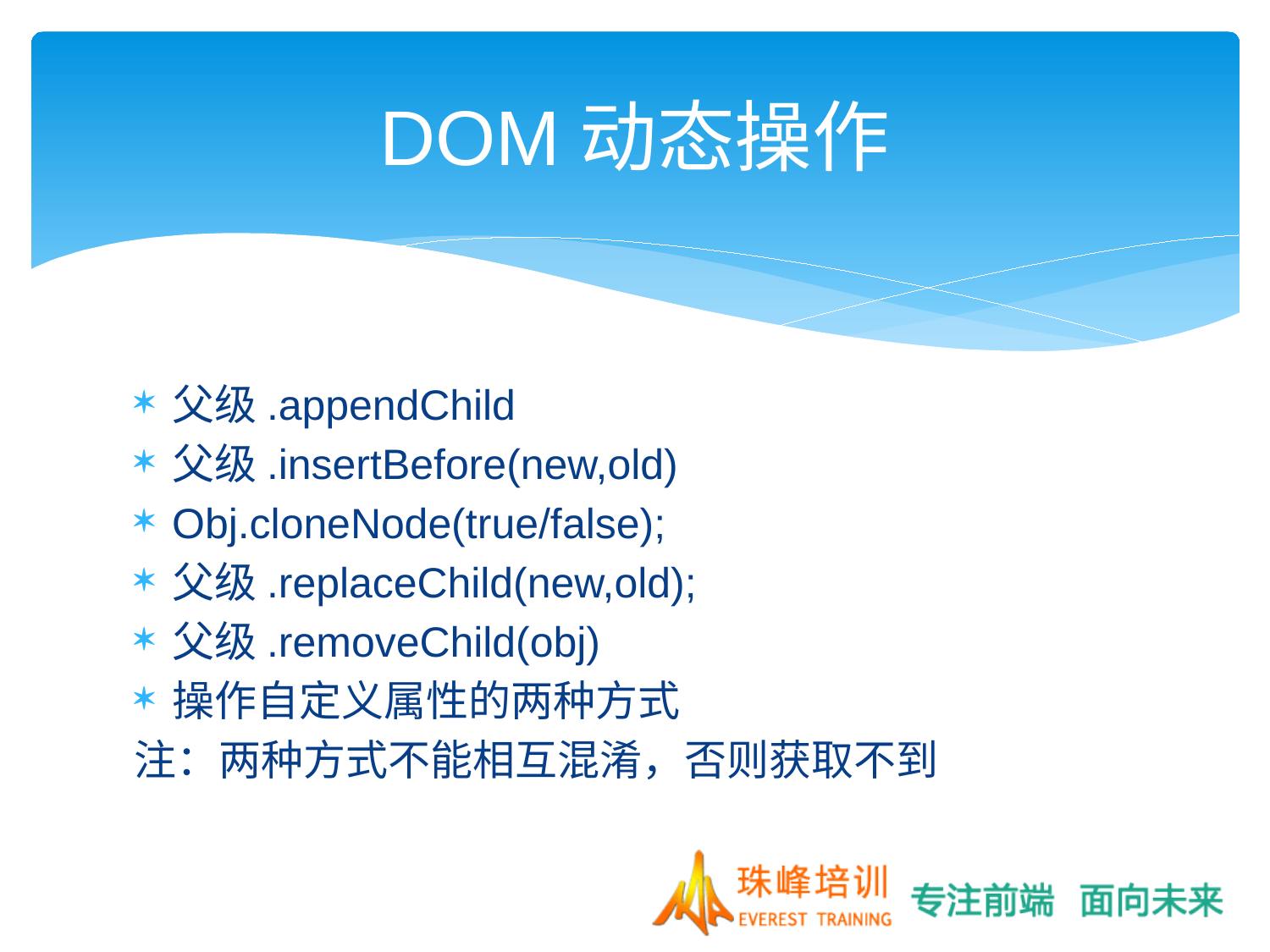

# DOM动态操作
父级.appendChild
父级.insertBefore(new,old)
Obj.cloneNode(true/false);
父级.replaceChild(new,old);
父级.removeChild(obj)
操作自定义属性的两种方式
注：两种方式不能相互混淆，否则获取不到